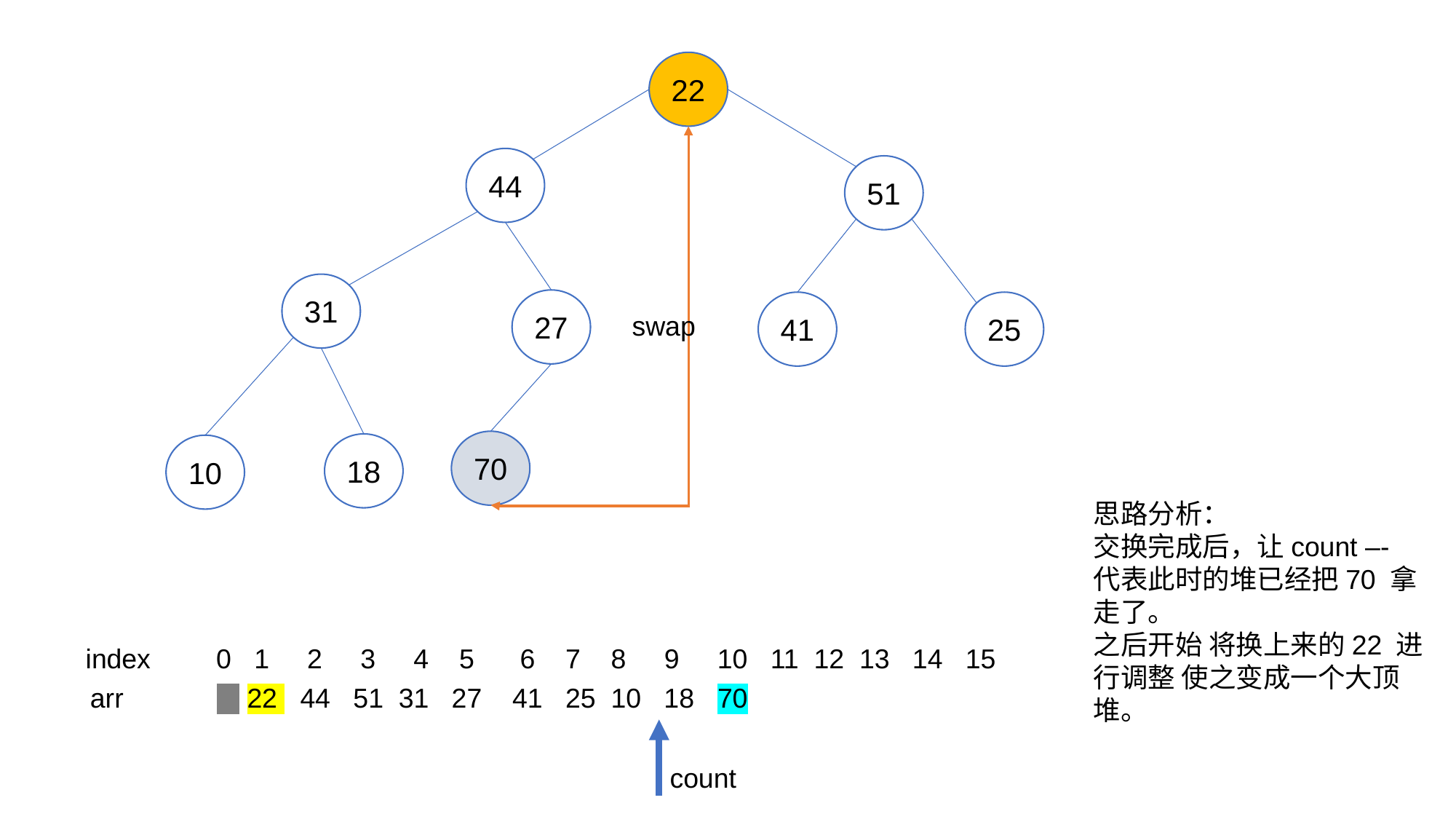

22
44
51
31
27
25
41
swap
70
18
10
思路分析：
交换完成后，让count –- 代表此时的堆已经把70 拿走了。
之后开始 将换上来的22 进行调整 使之变成一个大顶堆。
index
 0   1     2     3     4    5      6    7    8     9     10   11  12  13   14   15
    22   44   51  31   27    41   25  10   18   70
arr
count